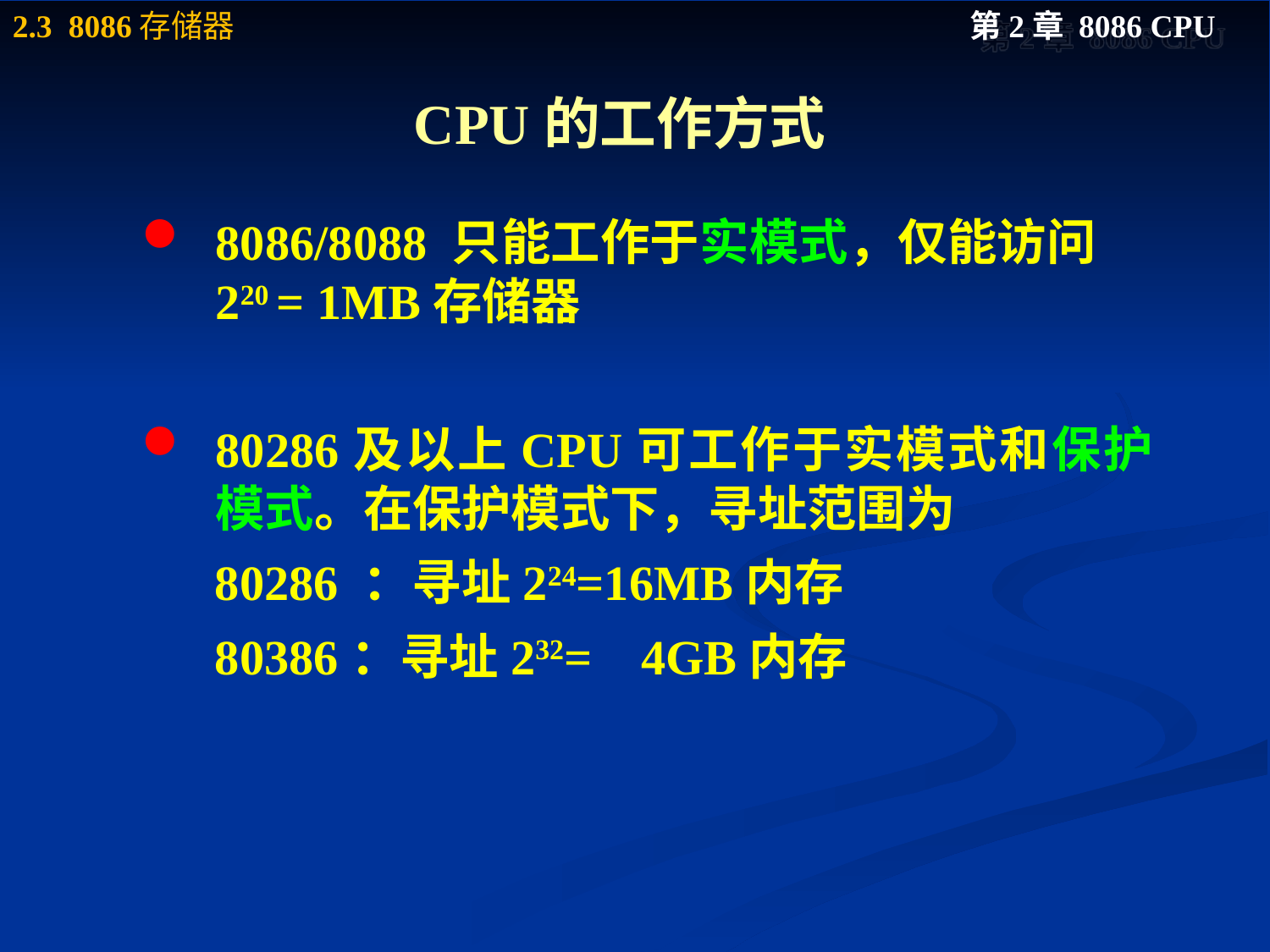

# CPU的工作方式
8086/8088 只能工作于实模式，仅能访问      220 = 1MB存储器

80286及以上CPU可工作于实模式和保护模式。在保护模式下，寻址范围为
      80286 ：寻址224=16MB内存
      80386：寻址232=    4GB内存